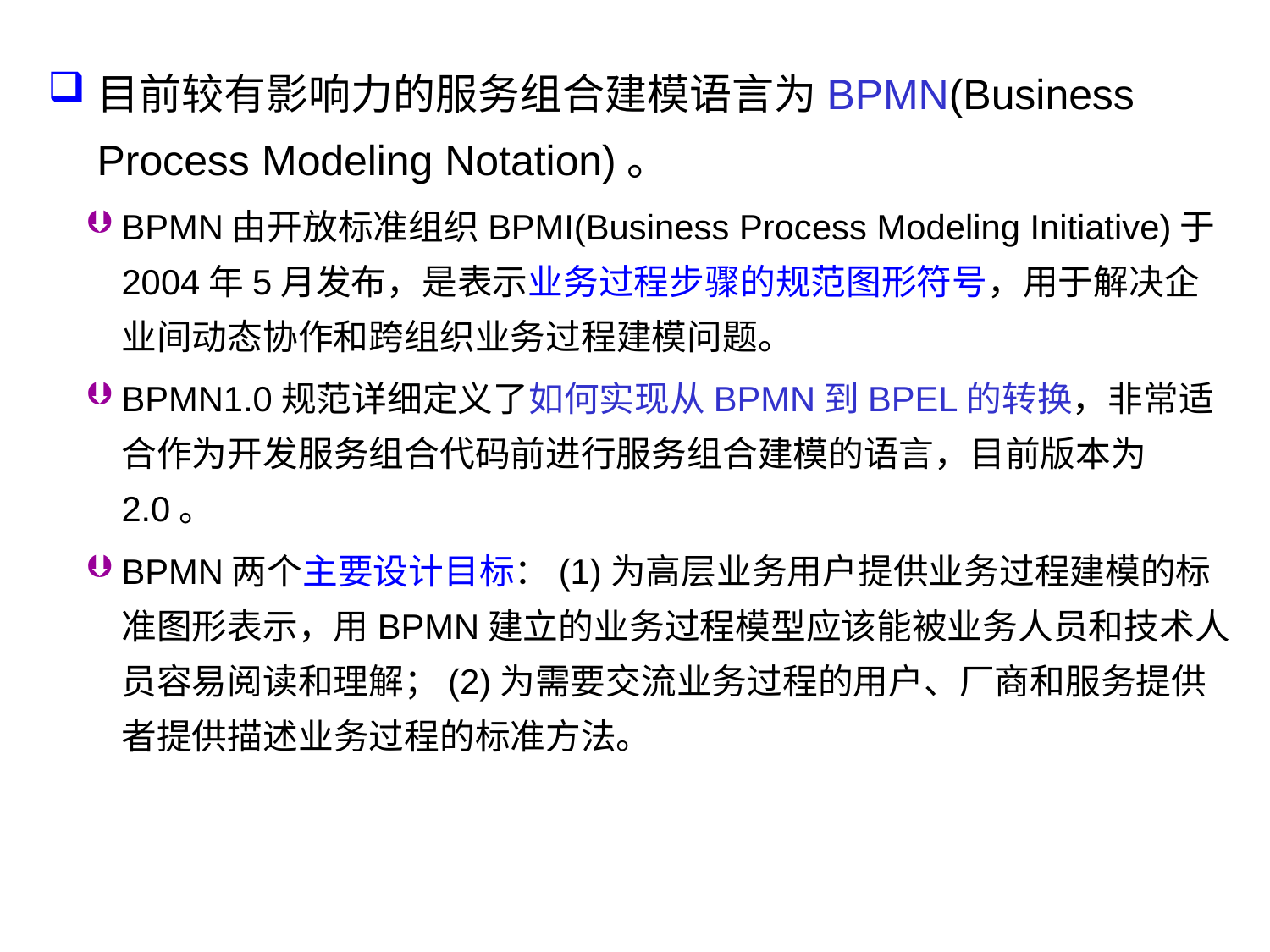

目前较有影响力的服务组合建模语言为BPMN(Business Process Modeling Notation)。
BPMN由开放标准组织BPMI(Business Process Modeling Initiative)于2004年5月发布，是表示业务过程步骤的规范图形符号，用于解决企业间动态协作和跨组织业务过程建模问题。
BPMN1.0规范详细定义了如何实现从BPMN到BPEL的转换，非常适合作为开发服务组合代码前进行服务组合建模的语言，目前版本为2.0。
BPMN两个主要设计目标：(1)为高层业务用户提供业务过程建模的标准图形表示，用BPMN建立的业务过程模型应该能被业务人员和技术人员容易阅读和理解；(2)为需要交流业务过程的用户、厂商和服务提供者提供描述业务过程的标准方法。